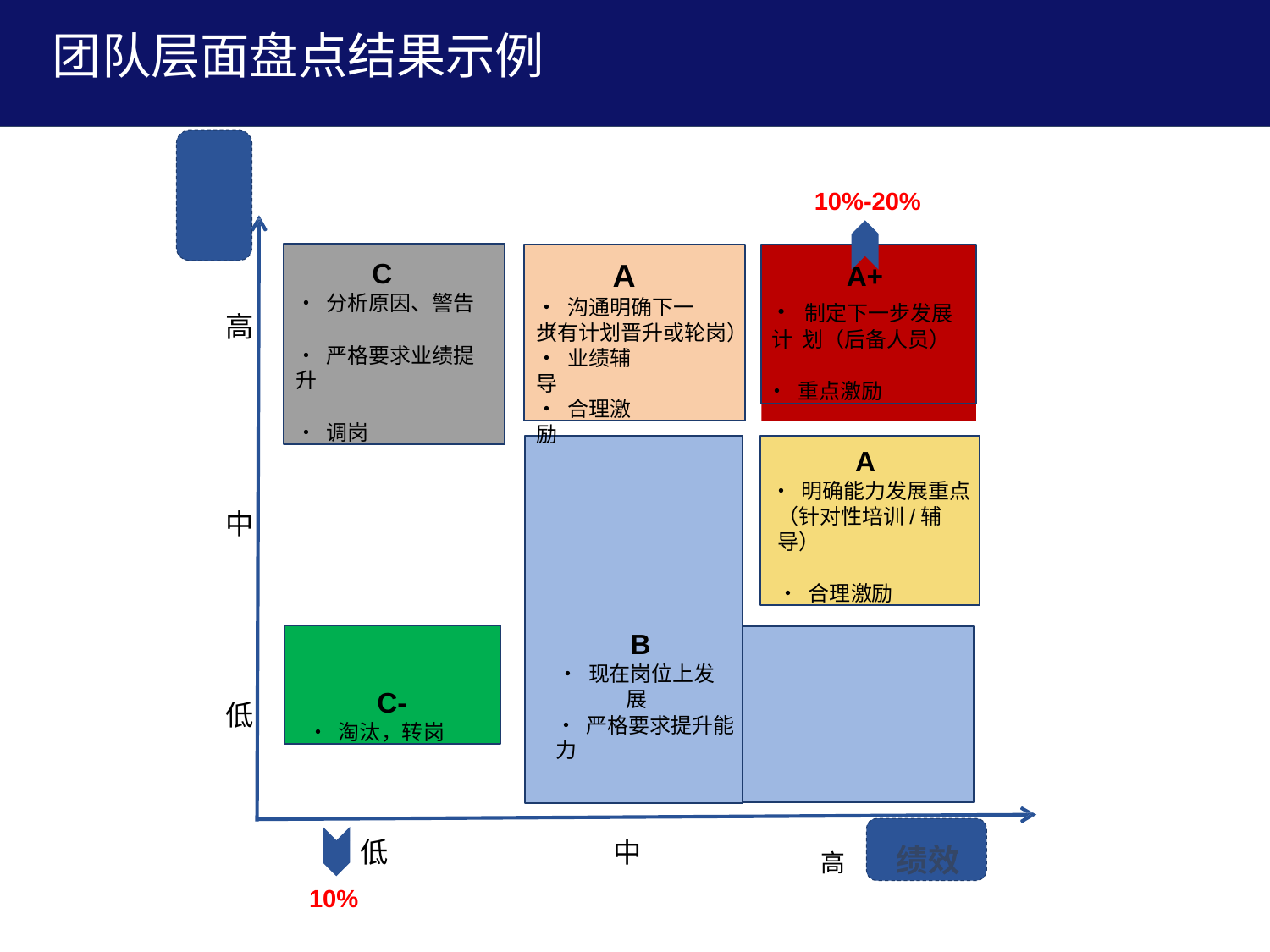

# 团队层面盘点结果示例

潜  力
10%-20%

C
• 分析原因、警告

• 严格要求业绩提升

• 调岗

A+
• 制定下一步发展计  划（后备人员）

• 重点激励
A
• 沟通明确下一步
高
（有计划晋升或轮岗）
• 业绩辅导
• 合理激励
A
• 明确能力发展重点
（针对性培训/辅导）

• 合理激励

中

C-
• 淘汰，转岗

B
• 现在岗位上发展
低
• 严格要求提升能力

高	绩效
低
10%
中